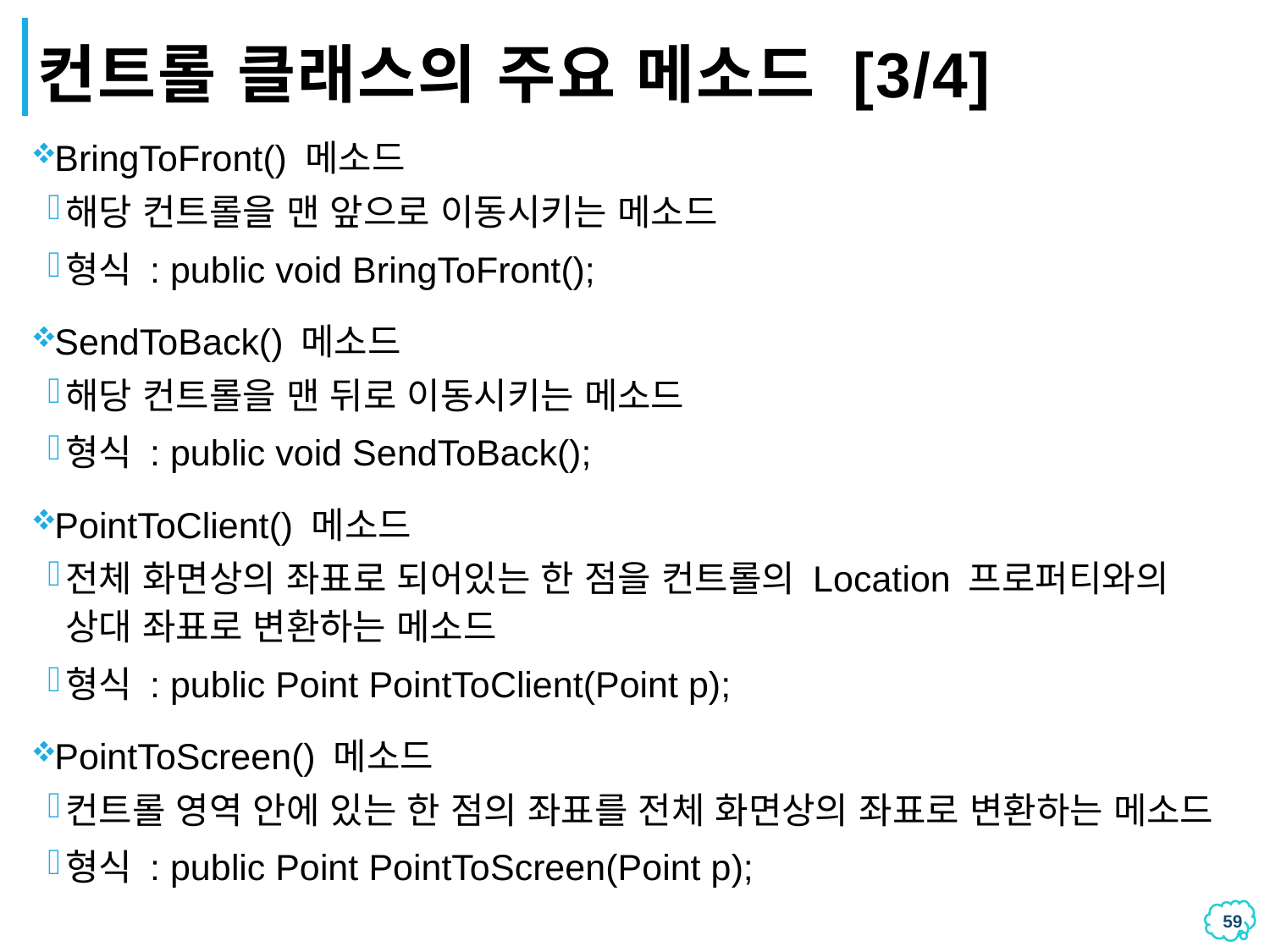

# 컨트롤 클래스의 주요 메소드 [3/4]
BringToFront() 메소드
해당 컨트롤을 맨 앞으로 이동시키는 메소드
형식 : public void BringToFront();
SendToBack() 메소드
해당 컨트롤을 맨 뒤로 이동시키는 메소드
형식 : public void SendToBack();
PointToClient() 메소드
전체 화면상의 좌표로 되어있는 한 점을 컨트롤의 Location 프로퍼티와의 상대 좌표로 변환하는 메소드
형식 : public Point PointToClient(Point p);
PointToScreen() 메소드
컨트롤 영역 안에 있는 한 점의 좌표를 전체 화면상의 좌표로 변환하는 메소드
형식 : public Point PointToScreen(Point p);
59